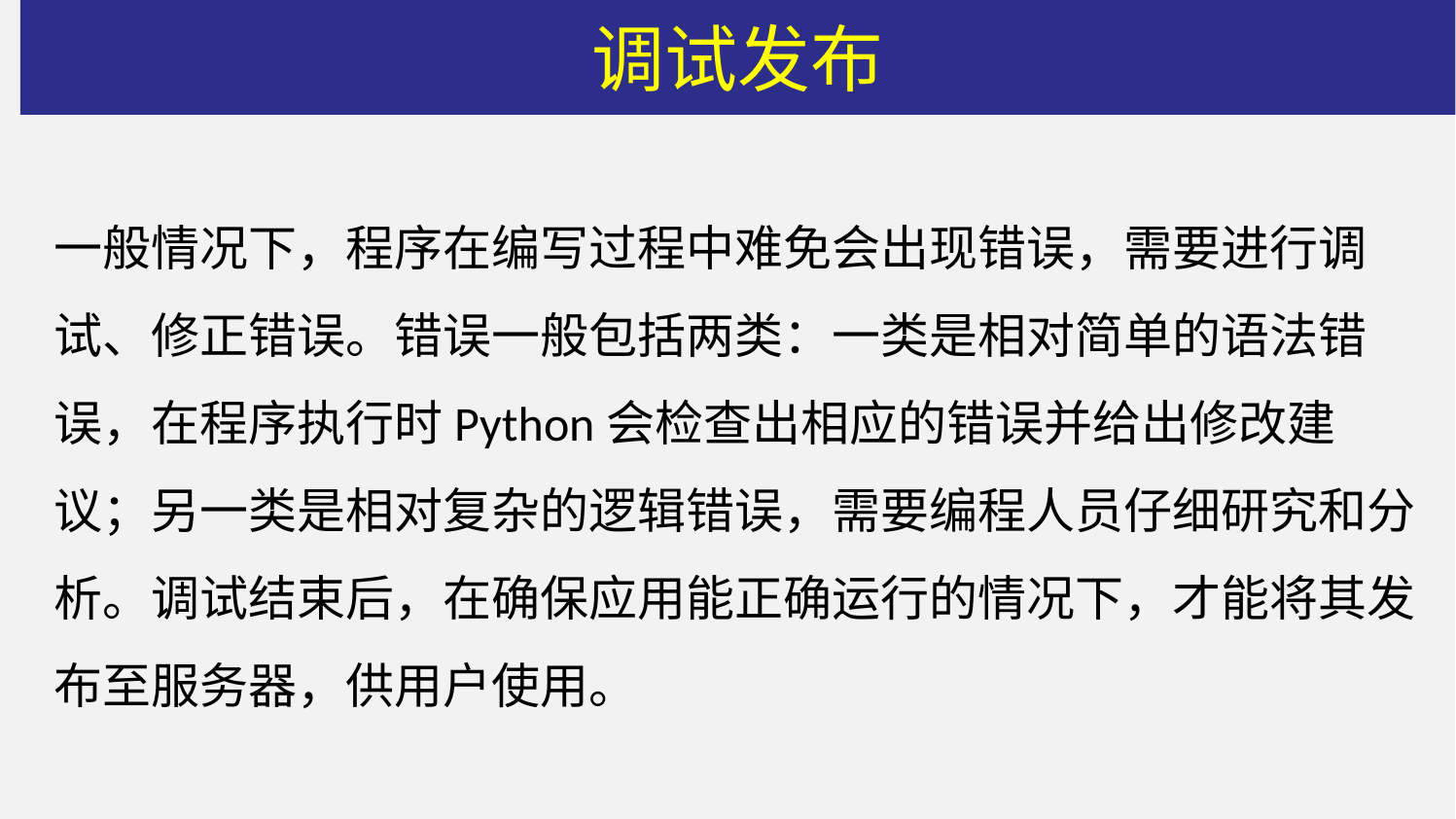

# 调试发布
一般情况下，程序在编写过程中难免会出现错误，需要进行调试、修正错误。错误一般包括两类：一类是相对简单的语法错误，在程序执行时Python会检查出相应的错误并给出修改建议；另一类是相对复杂的逻辑错误，需要编程人员仔细研究和分析。调试结束后，在确保应用能正确运行的情况下，才能将其发布至服务器，供用户使用。